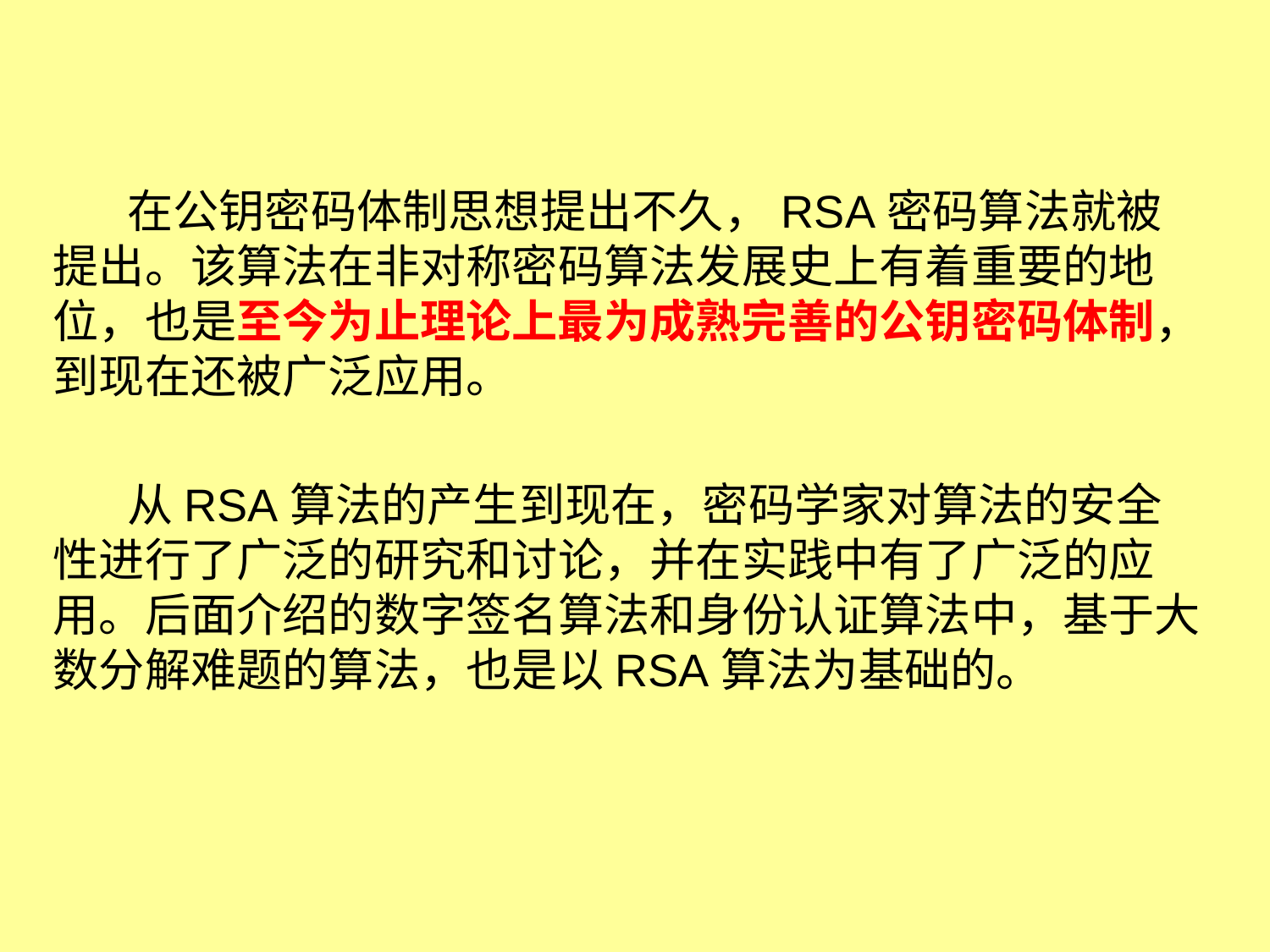

#
在公钥密码体制思想提出不久，RSA密码算法就被提出。该算法在非对称密码算法发展史上有着重要的地位，也是至今为止理论上最为成熟完善的公钥密码体制，到现在还被广泛应用。

从RSA算法的产生到现在，密码学家对算法的安全性进行了广泛的研究和讨论，并在实践中有了广泛的应用。后面介绍的数字签名算法和身份认证算法中，基于大数分解难题的算法，也是以RSA算法为基础的。